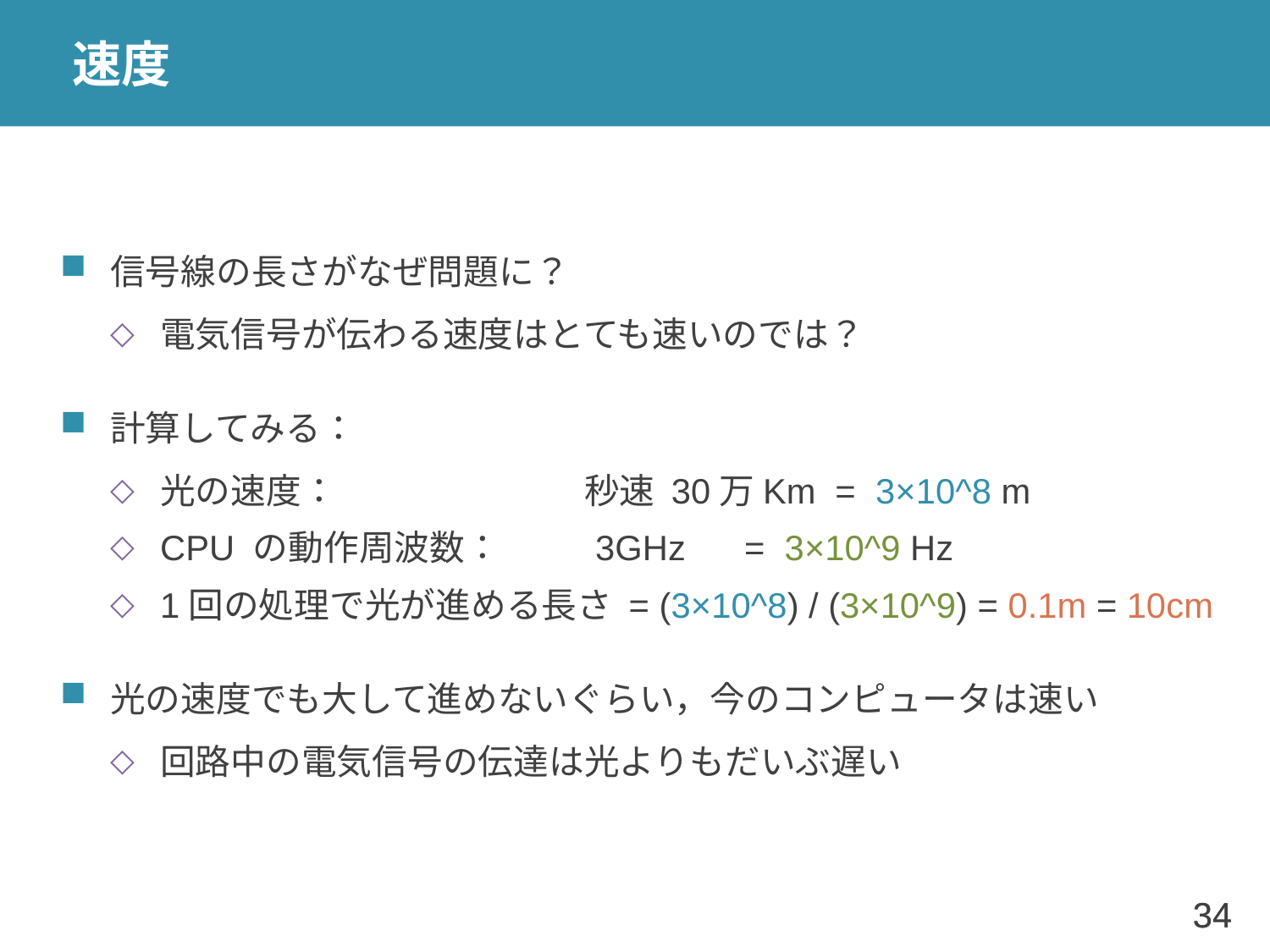

# 速度
信号線の長さがなぜ問題に？
電気信号が伝わる速度はとても速いのでは？
計算してみる：
光の速度：		　 秒速 30万Km  =  3×10^8 m
CPU の動作周波数：　　  3GHz      =  3×10^9 Hz
1回の処理で光が進める長さ = (3×10^8) / (3×10^9) = 0.1m = 10cm
光の速度でも大して進めないぐらい，今のコンピュータは速い
回路中の電気信号の伝達は光よりもだいぶ遅い